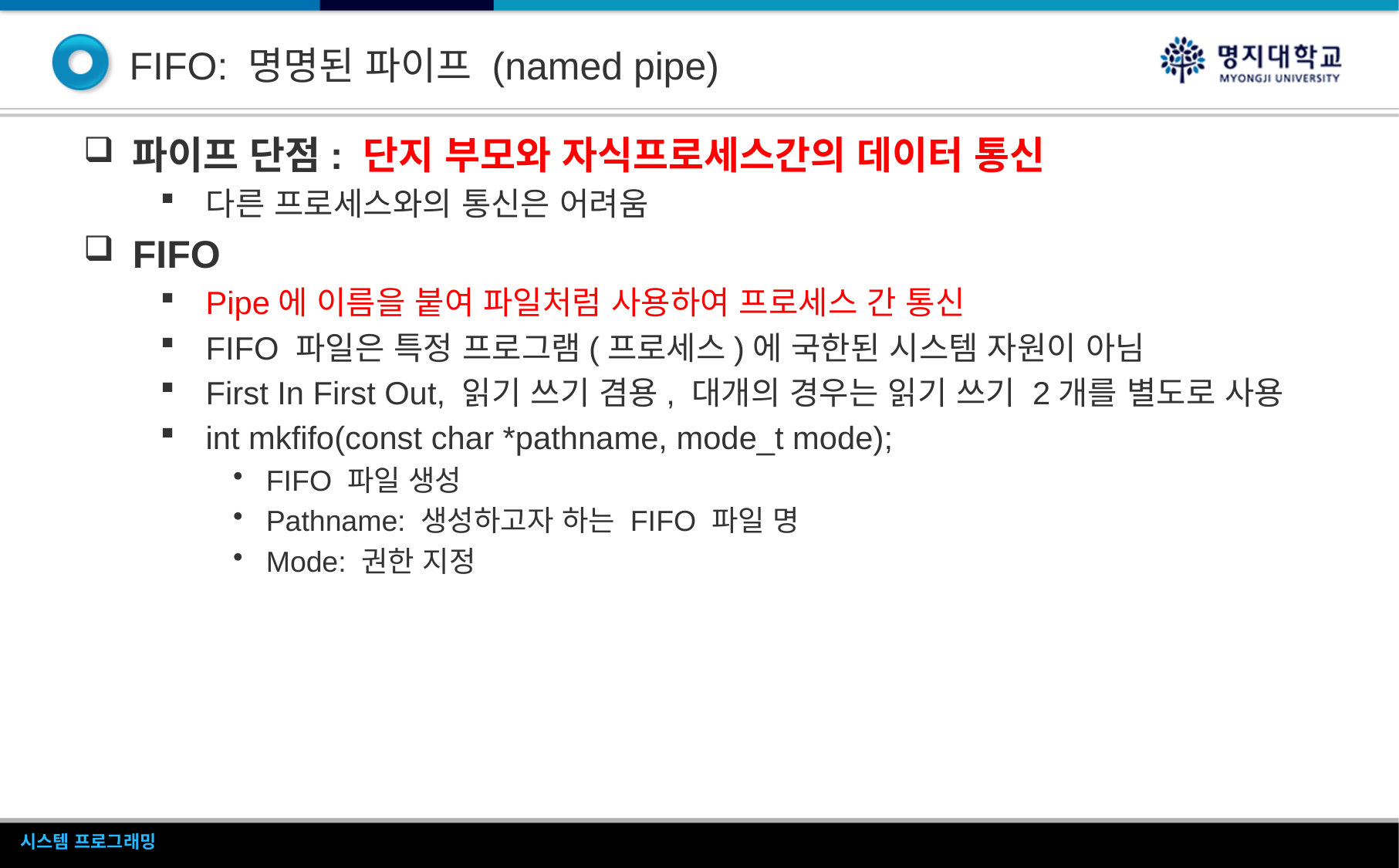

# FIFO: 명명된 파이프 (named pipe)
파이프 단점: 단지 부모와 자식프로세스간의 데이터 통신
다른 프로세스와의 통신은 어려움
FIFO
Pipe에 이름을 붙여 파일처럼 사용하여 프로세스 간 통신
FIFO 파일은 특정 프로그램(프로세스)에 국한된 시스템 자원이 아님
First In First Out, 읽기 쓰기 겸용, 대개의 경우는 읽기 쓰기 2개를 별도로 사용
int mkfifo(const char *pathname, mode_t mode);
FIFO 파일 생성
Pathname: 생성하고자 하는 FIFO 파일 명
Mode: 권한 지정